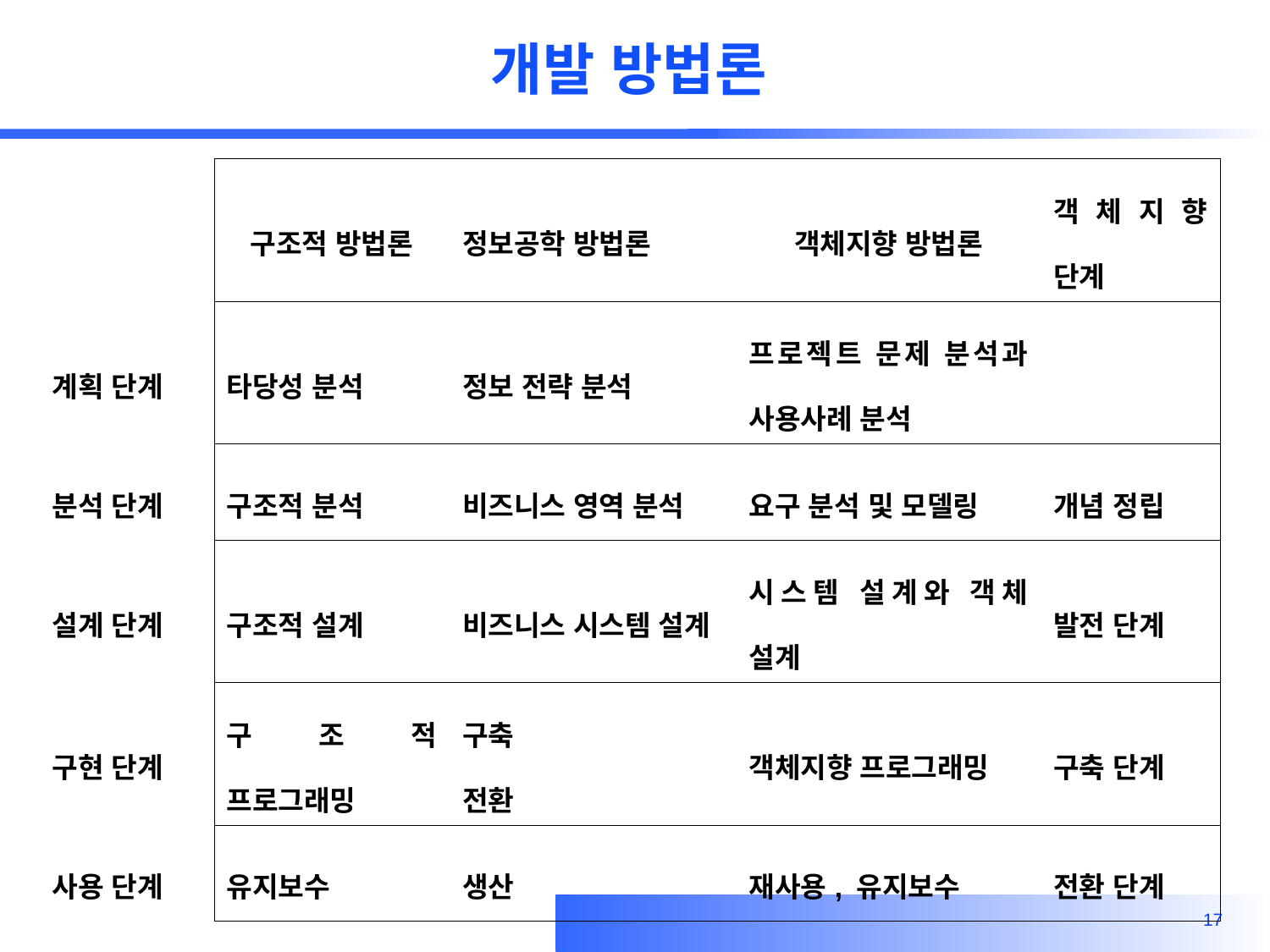

# 개발 방법론
|  | 구조적 방법론 | 정보공학 방법론 | 객체지향 방법론 | 객체지향 단계 |
| --- | --- | --- | --- | --- |
| 계획 단계 | 타당성 분석 | 정보 전략 분석 | 프로젝트 문제 분석과 사용사례 분석 |  |
| 분석 단계 | 구조적 분석 | 비즈니스 영역 분석 | 요구 분석 및 모델링 | 개념 정립 |
| 설계 단계 | 구조적 설계 | 비즈니스 시스템 설계 | 시스템 설계와 객체 설계 | 발전 단계 |
| 구현 단계 | 구조적 프로그래밍 | 구축 전환 | 객체지향 프로그래밍 | 구축 단계 |
| 사용 단계 | 유지보수 | 생산 | 재사용, 유지보수 | 전환 단계 |